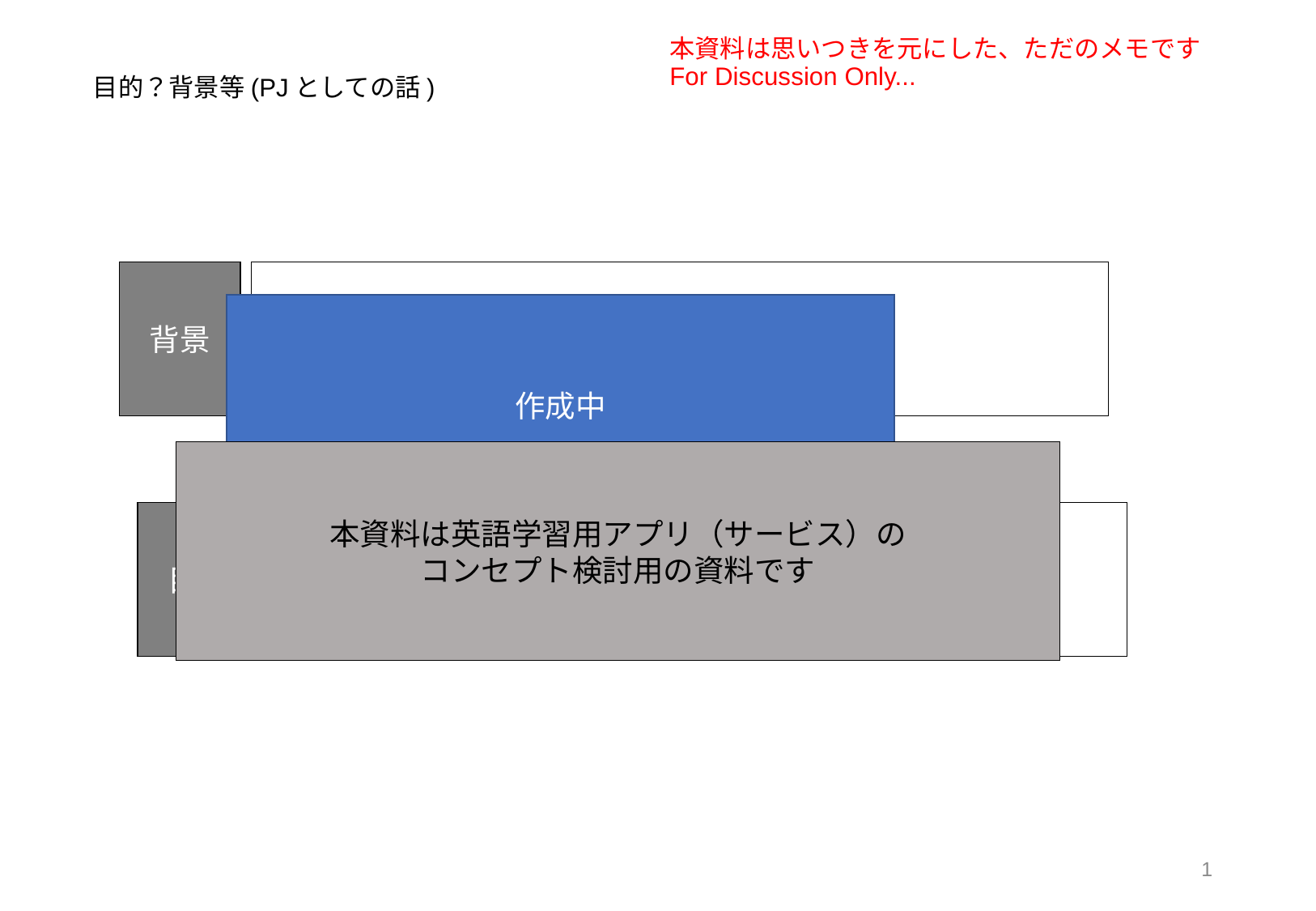

本資料は思いつきを元にした、ただのメモです
For Discussion Only...
# 目的？背景等(PJとしての話)
背景
英語学習系アプリはレッドオーシャンだが、需要も多い
ボリューム層は、XXXX
作成中

本当は…罪悪感を払拭したい

本資料は英語学習用アプリ（サービス）の
コンセプト検討用の資料です
目的
XXXX層のための、英語学習サービス
格安等
1